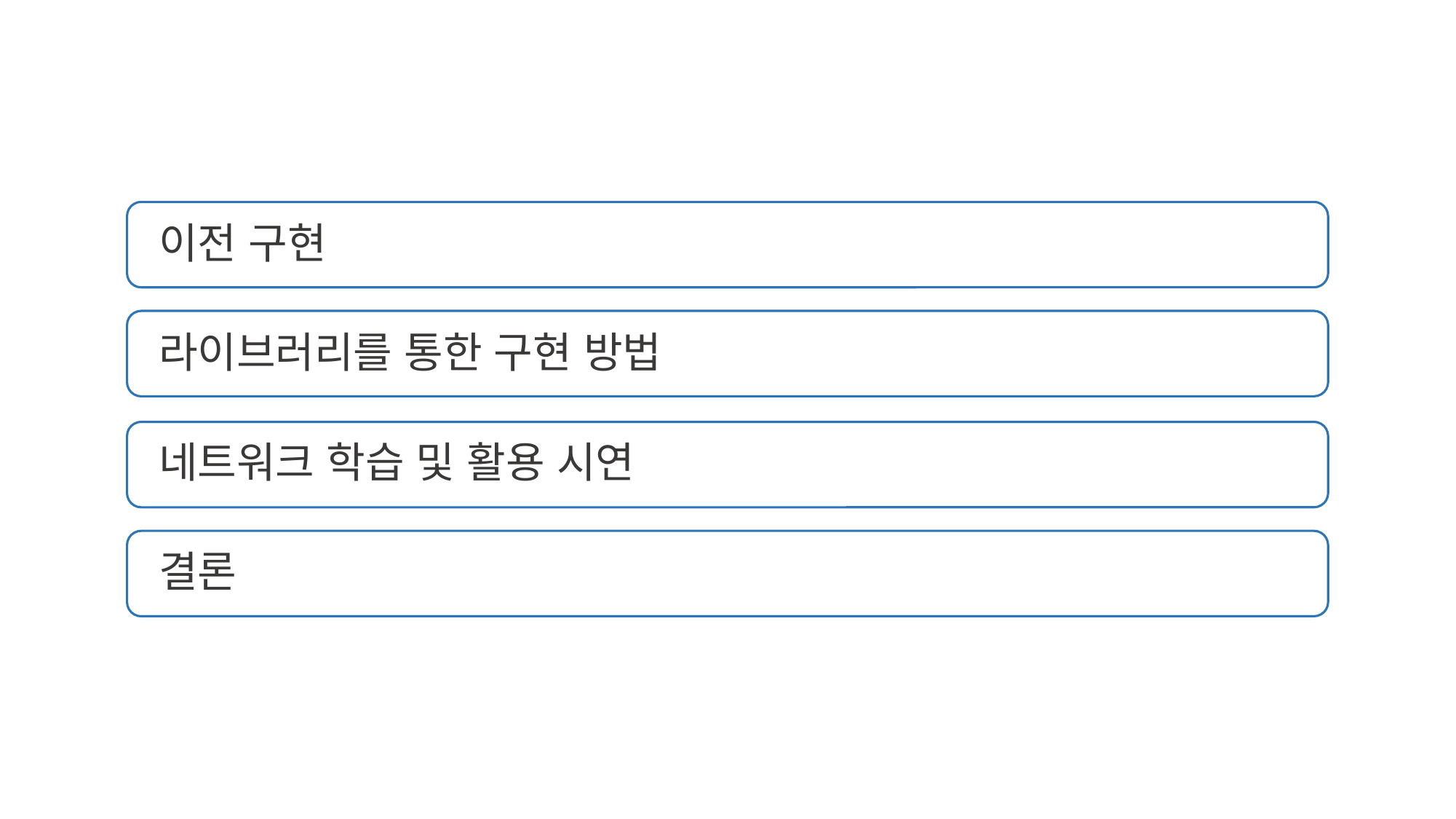

이전 구현
 라이브러리를 통한 구현 방법
 네트워크 학습 및 활용 시연
 결론